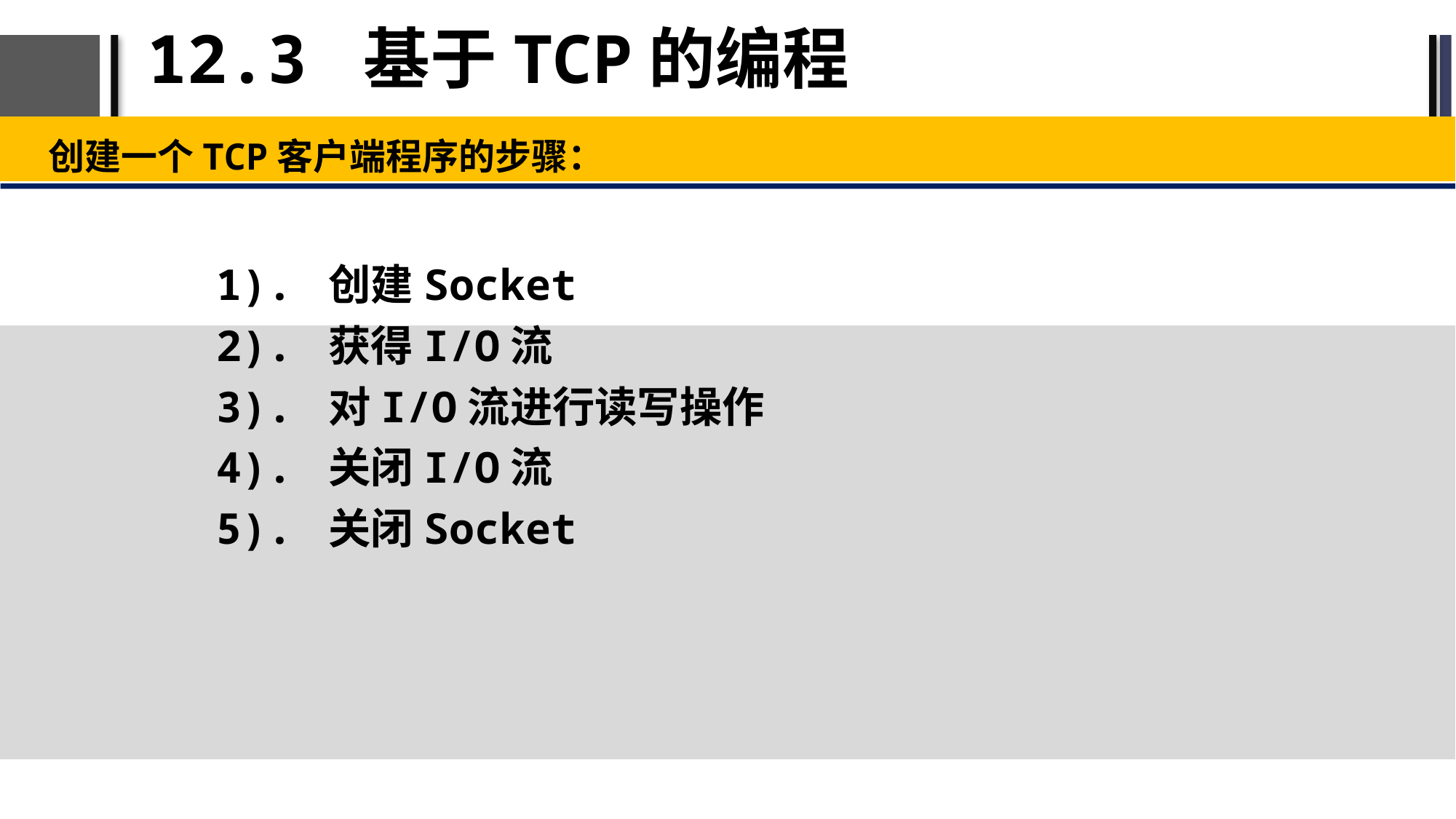

# 12.3 基于TCP的编程

创建一个TCP客户端程序的步骤：

      1). 创建Socket
      2). 获得I/O流
      3). 对I/O流进行读写操作
      4). 关闭I/O流
      5). 关闭Socket